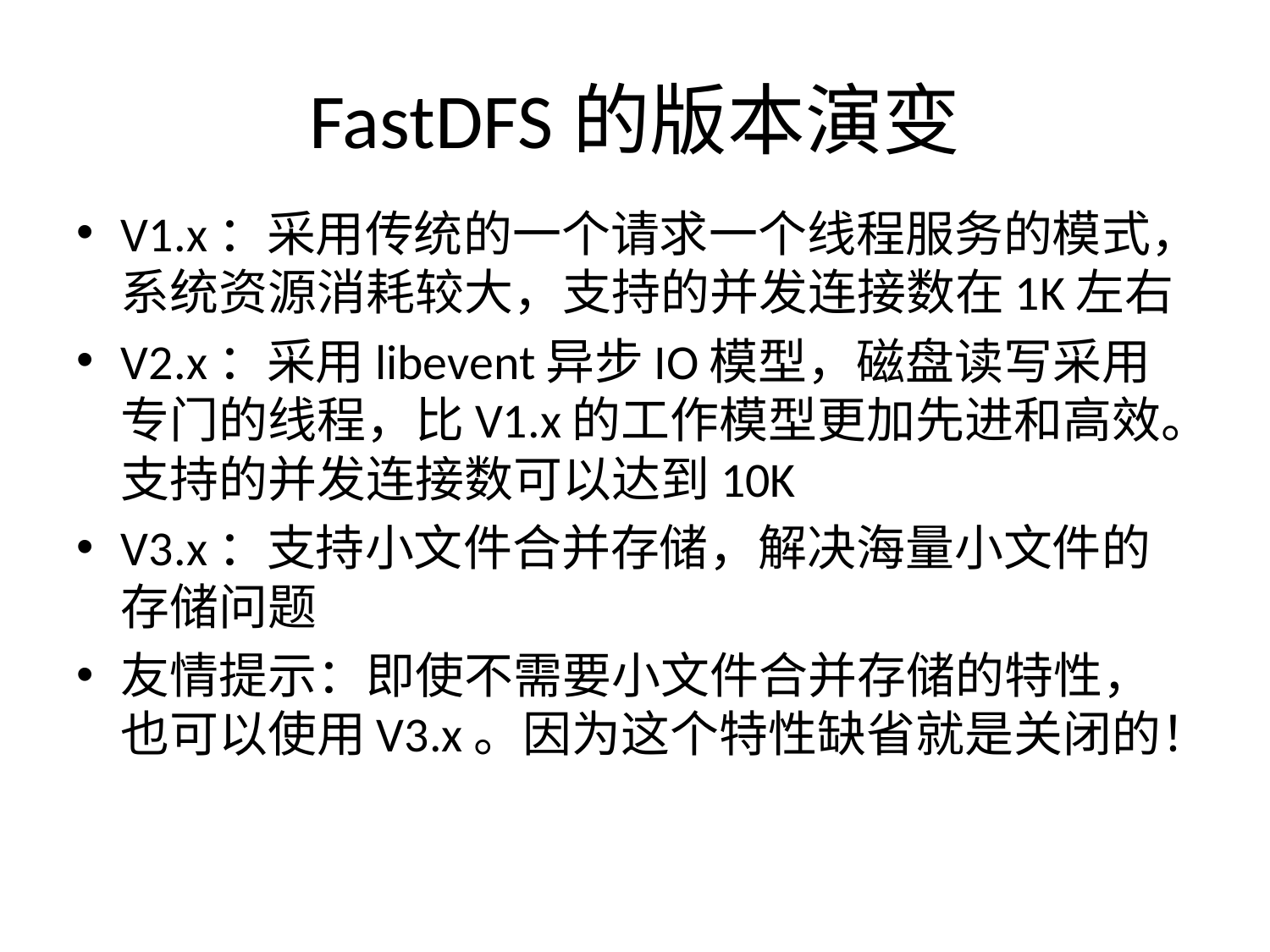

# FastDFS的版本演变
V1.x：采用传统的一个请求一个线程服务的模式，系统资源消耗较大，支持的并发连接数在1K左右
V2.x：采用libevent异步IO模型，磁盘读写采用专门的线程，比V1.x的工作模型更加先进和高效。支持的并发连接数可以达到10K
V3.x：支持小文件合并存储，解决海量小文件的存储问题
友情提示：即使不需要小文件合并存储的特性，也可以使用V3.x。因为这个特性缺省就是关闭的！